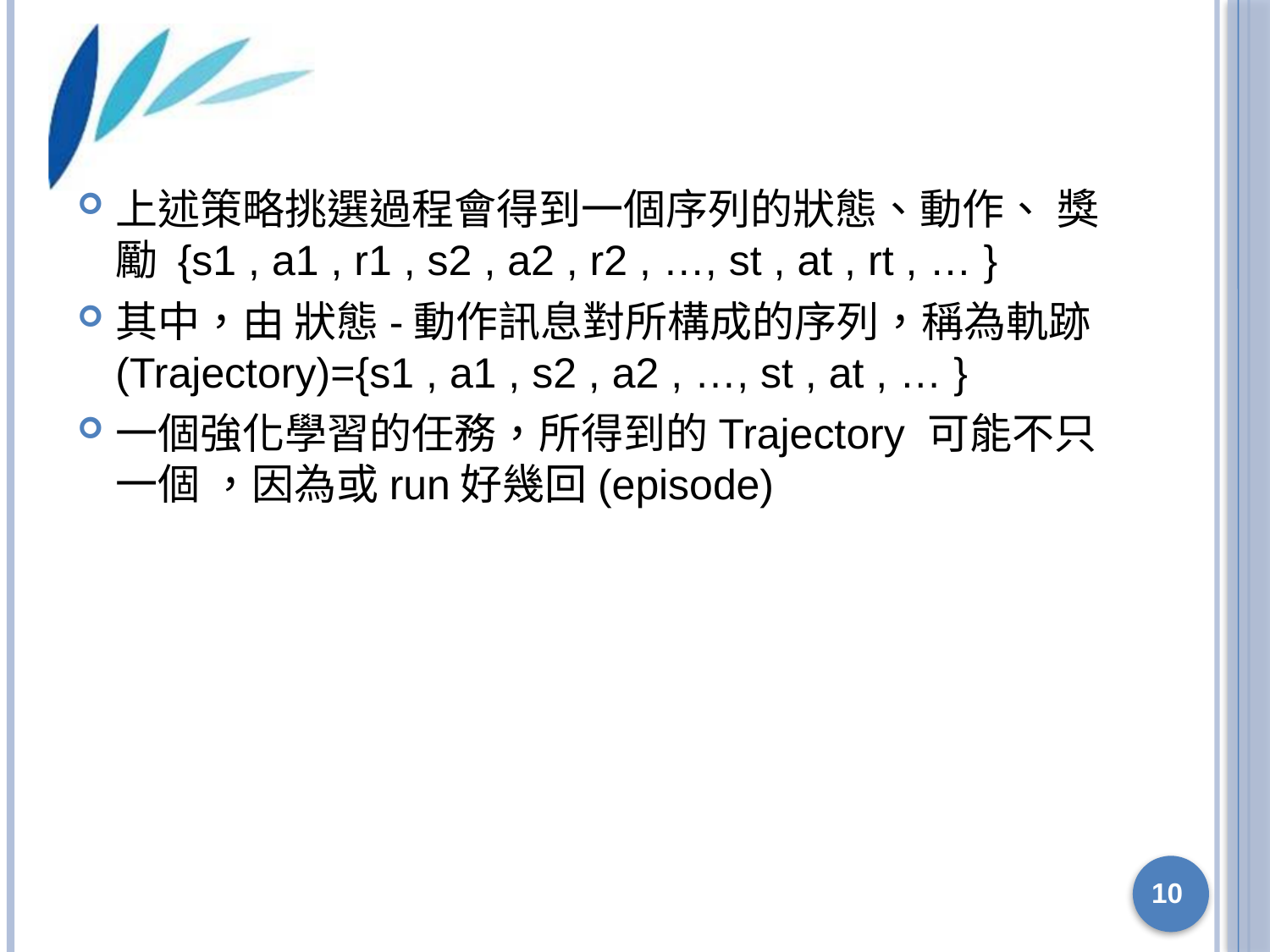

#
上述策略挑選過程會得到一個序列的狀態、動作、 獎勵 {s1 , a1 , r1 , s2 , a2 , r2 , …, st , at , rt , … }
其中，由 狀態-動作訊息對所構成的序列，稱為軌跡  (Trajectory)={s1 , a1 , s2 , a2 , …, st , at , … }
一個強化學習的任務，所得到的Trajectory 可能不只一個 ，因為或run好幾回(episode)
10